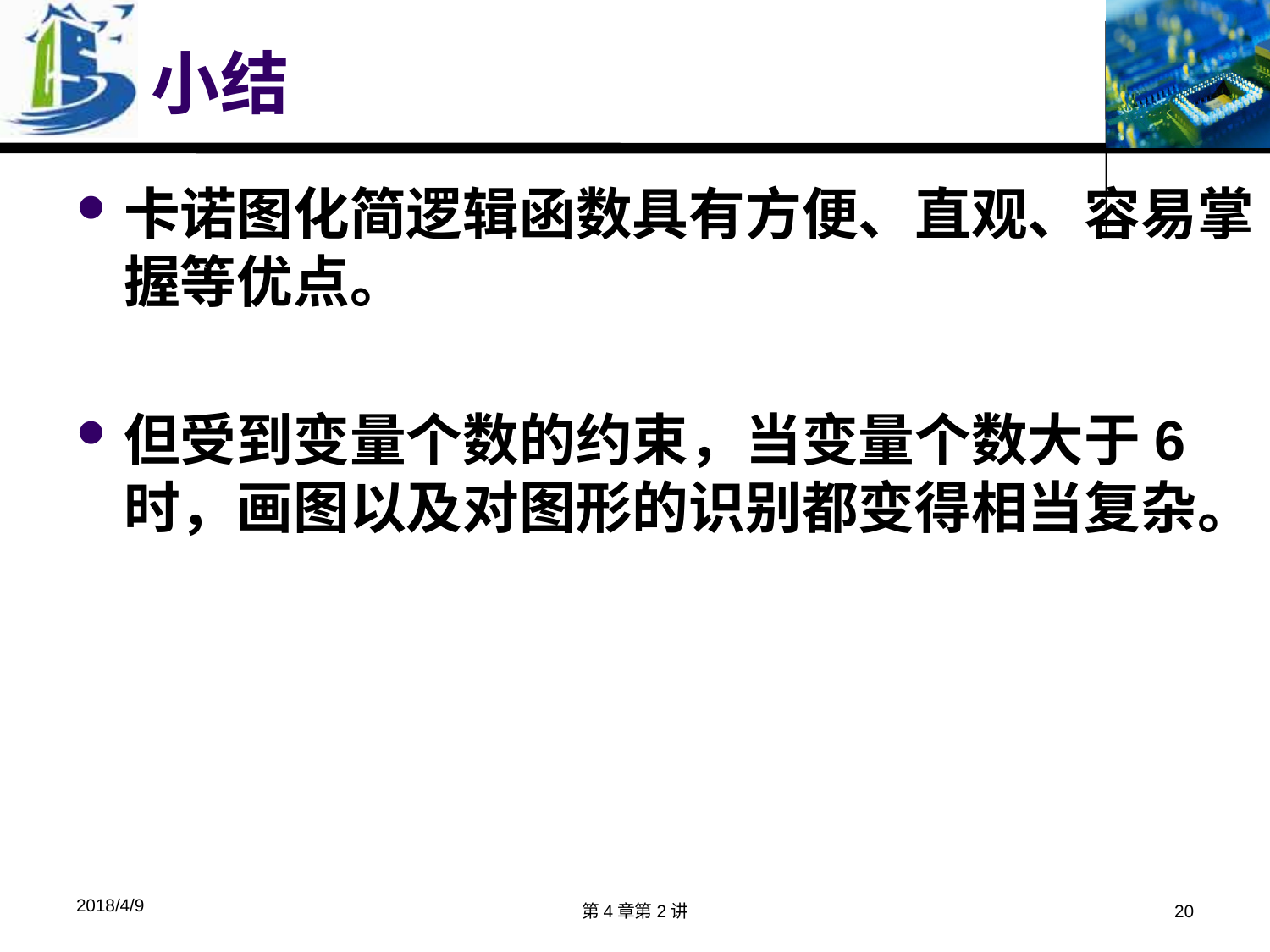

# 小结
卡诺图化简逻辑函数具有方便、直观、容易掌握等优点。

但受到变量个数的约束，当变量个数大于6时，画图以及对图形的识别都变得相当复杂。

2018/4/9
第4章第2讲
20